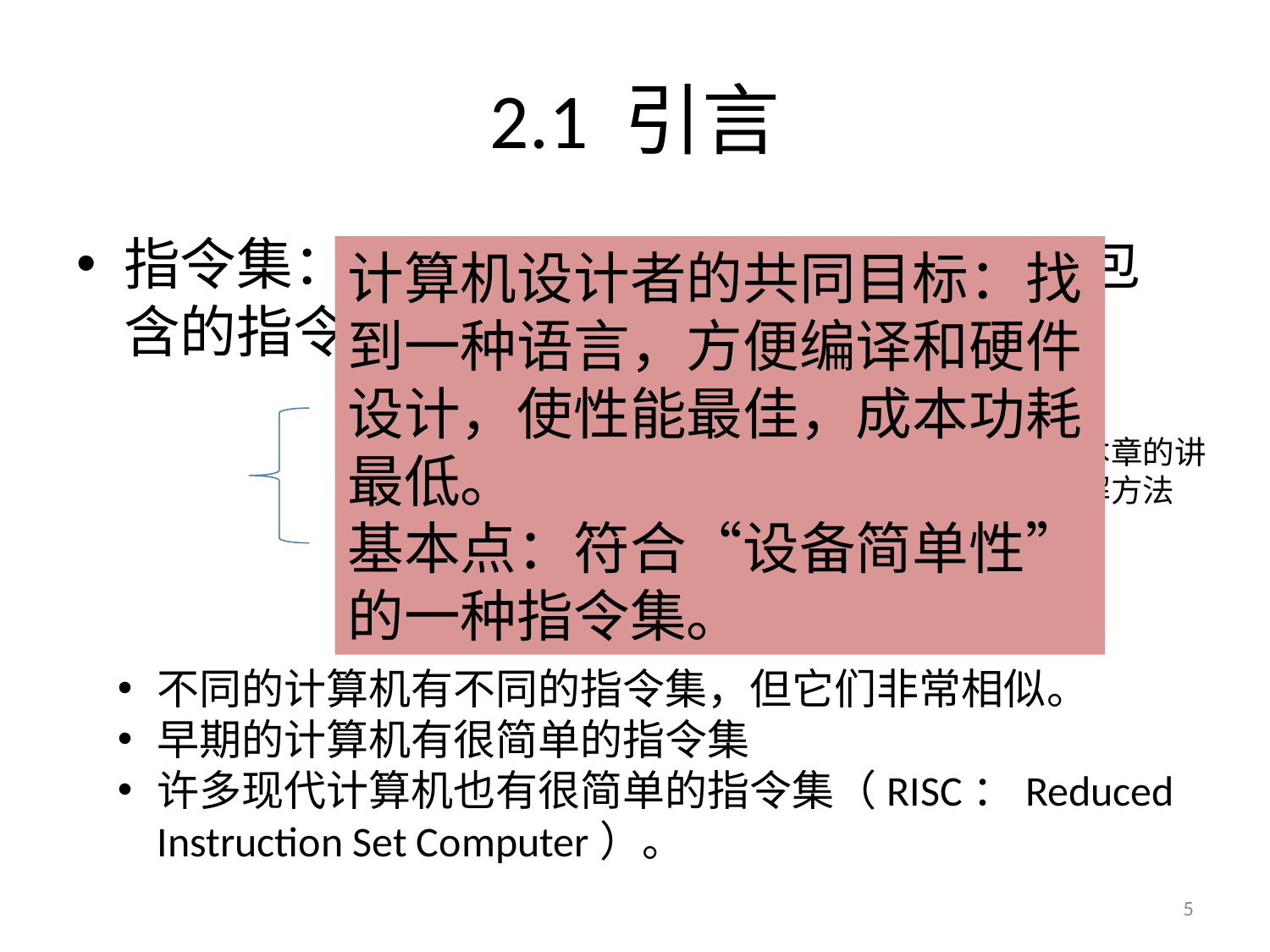

# 2.1 引言
指令集：一个给定的计算机体系结构所包含的指令集合。
计算机设计者的共同目标：找到一种语言，方便编译和硬件设计，使性能最佳，成本功耗最低。
基本点：符合“设备简单性”的一种指令集。
汇编语言：编程的书写形式

本章的讲解方法
机器语言：计算机所能识别的形式
不同的计算机有不同的指令集，但它们非常相似。
早期的计算机有很简单的指令集
许多现代计算机也有很简单的指令集（RISC：Reduced Instruction Set Computer）。
5